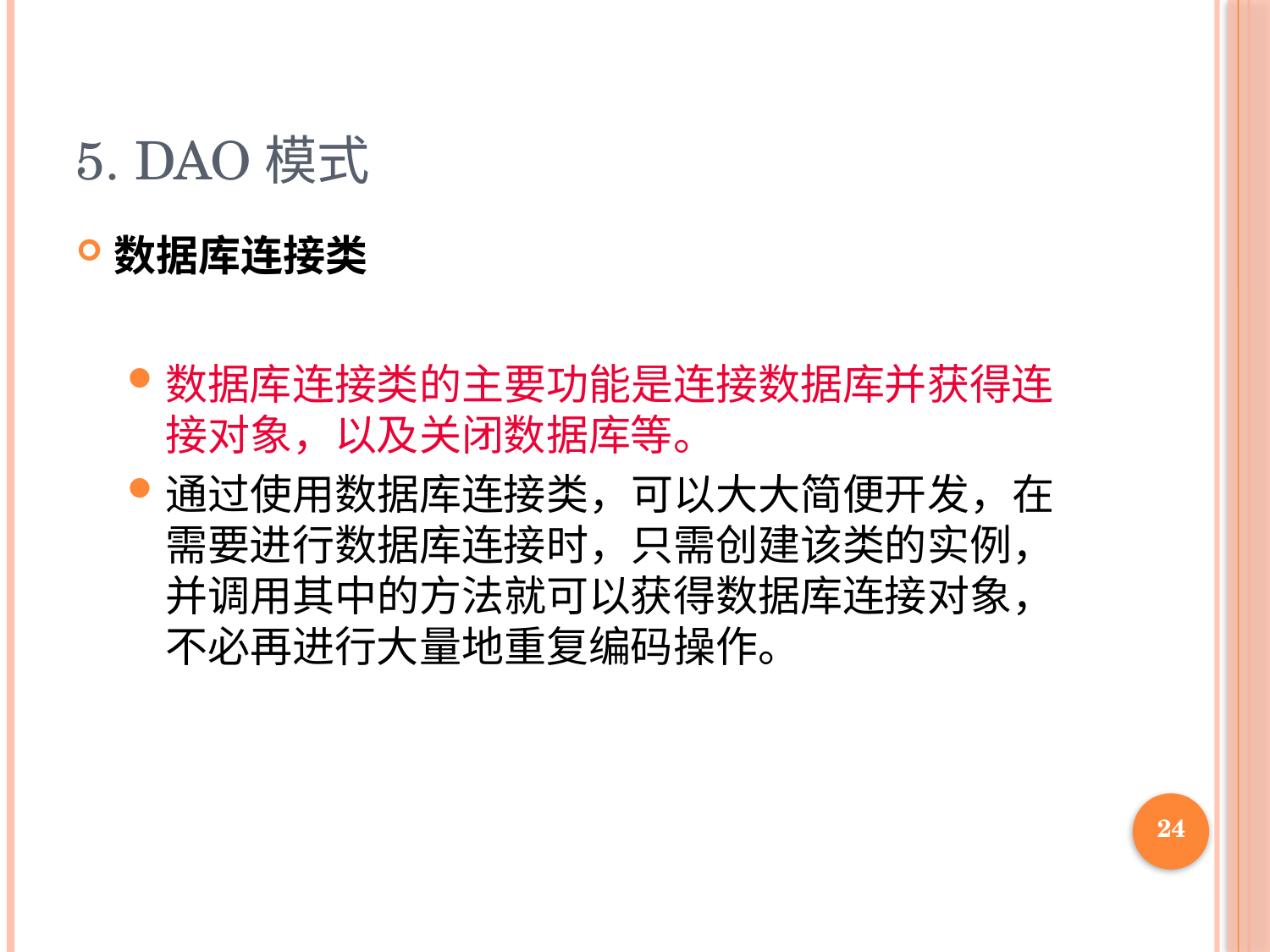

# 5. DAO模式
数据库连接类

数据库连接类的主要功能是连接数据库并获得连接对象，以及关闭数据库等。
通过使用数据库连接类，可以大大简便开发，在需要进行数据库连接时，只需创建该类的实例，并调用其中的方法就可以获得数据库连接对象，不必再进行大量地重复编码操作。
24